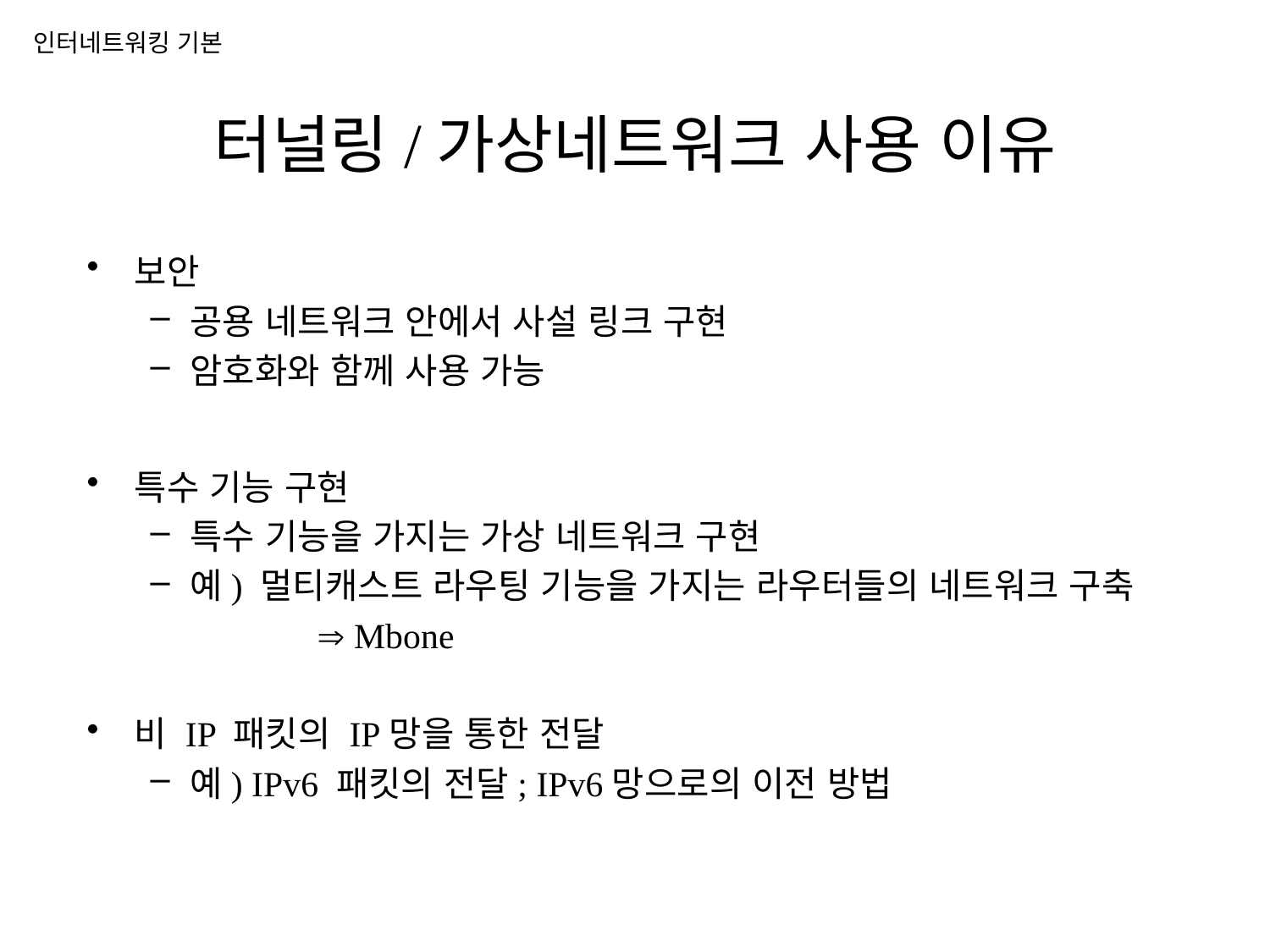

인터네트워킹 기본
# 터널링/가상네트워크 사용 이유
보안
공용 네트워크 안에서 사설 링크 구현
암호화와 함께 사용 가능

특수 기능 구현
특수 기능을 가지는 가상 네트워크 구현
예) 멀티캐스트 라우팅 기능을 가지는 라우터들의 네트워크 구축
		⇒ Mbone

비 IP 패킷의 IP망을 통한 전달
예) IPv6 패킷의 전달; IPv6망으로의 이전 방법